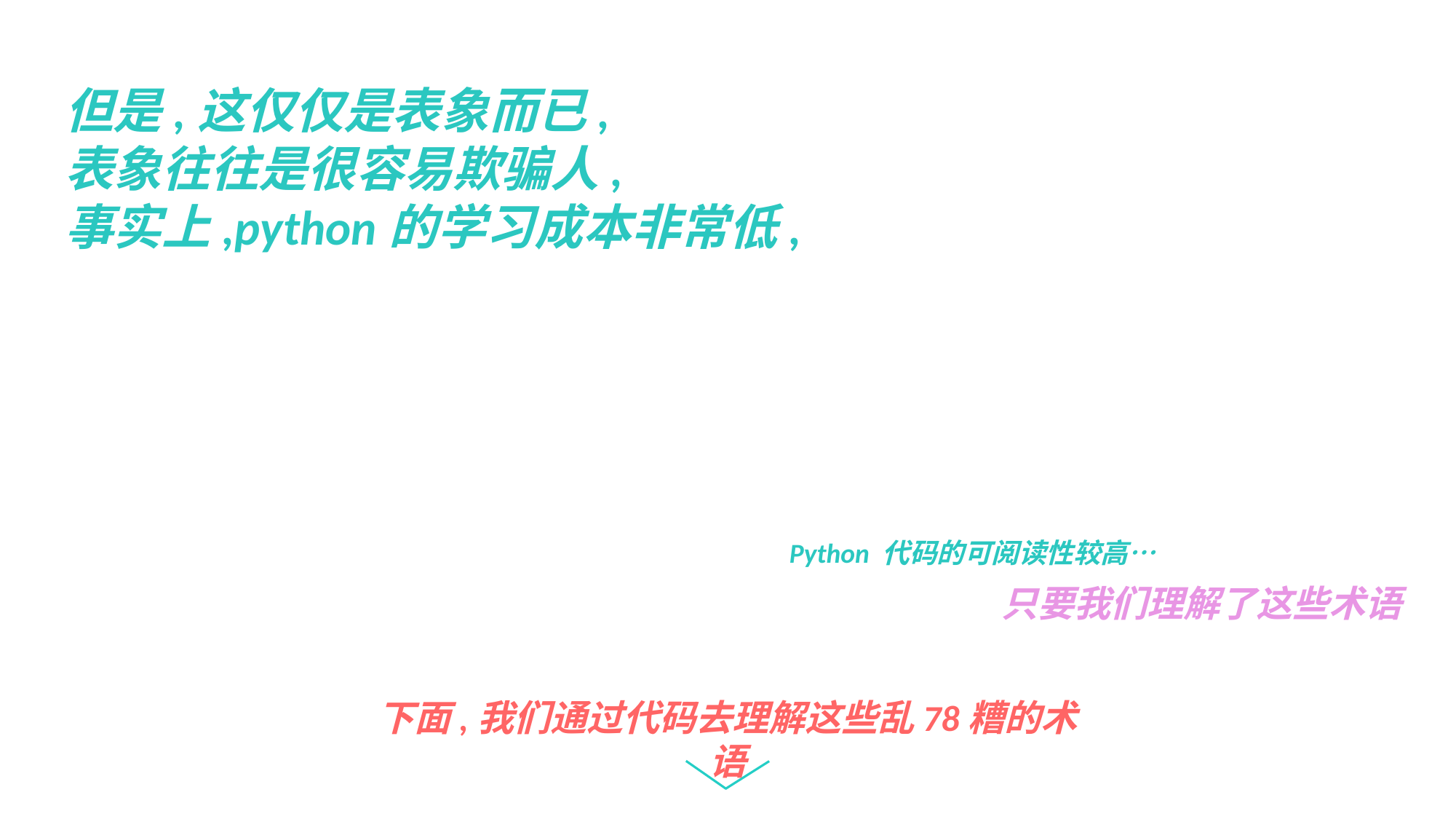

但是,这仅仅是表象而已,
表象往往是很容易欺骗人,
事实上,python的学习成本非常低,
Python 代码的可阅读性较高…
只要我们理解了这些术语
下面,我们通过代码去理解这些乱78糟的术语